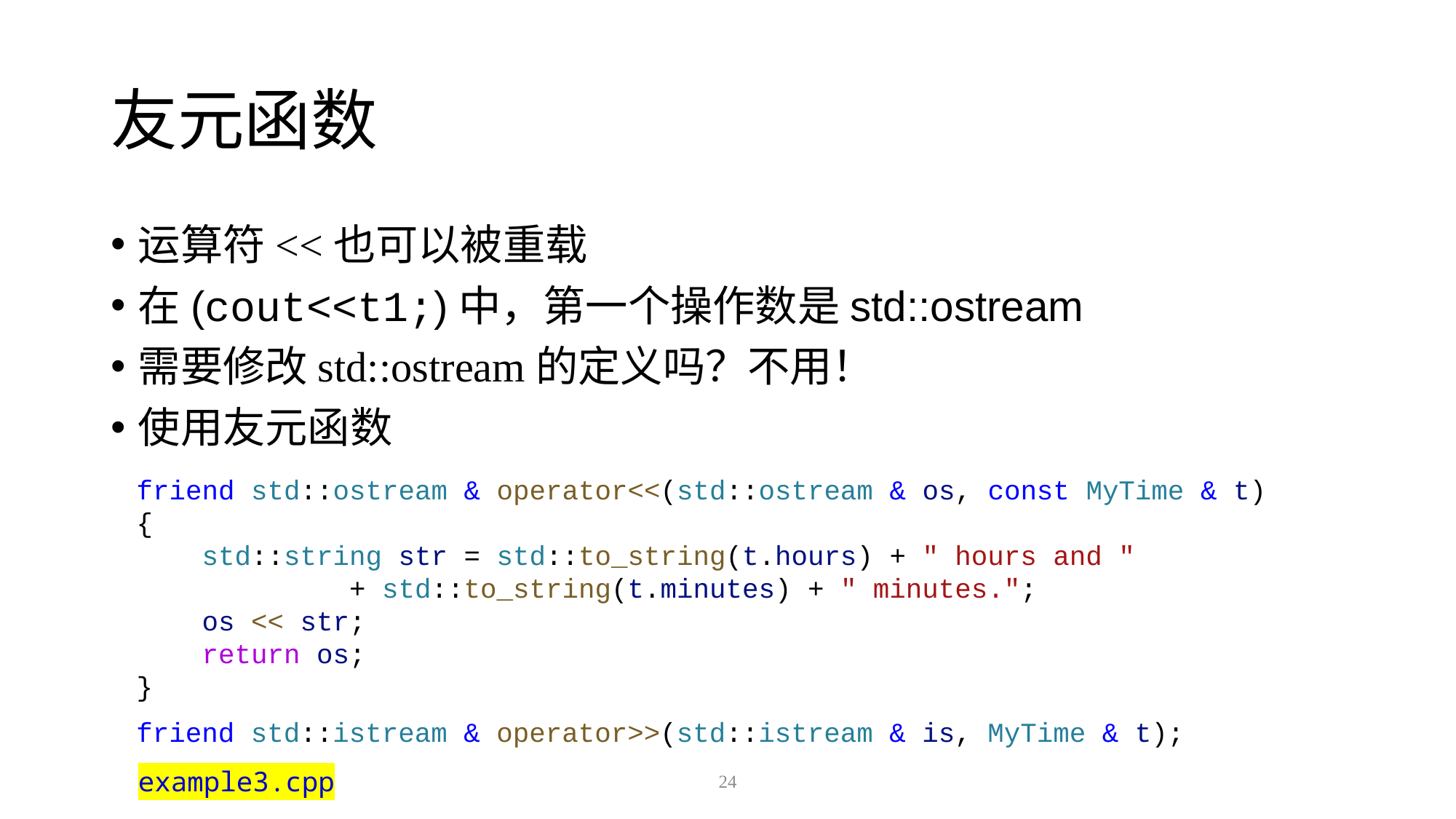

# 友元函数
运算符<<也可以被重载
在(cout<<t1;)中，第一个操作数是std::ostream
需要修改std::ostream的定义吗？不用！
使用友元函数
friend std::ostream & operator<<(std::ostream & os, const MyTime & t)
{
    std::string str = std::to_string(t.hours) + " hours and "
             + std::to_string(t.minutes) + " minutes.";
    os << str;
    return os;
}
friend std::istream & operator>>(std::istream & is, MyTime & t);
example3.cpp
24